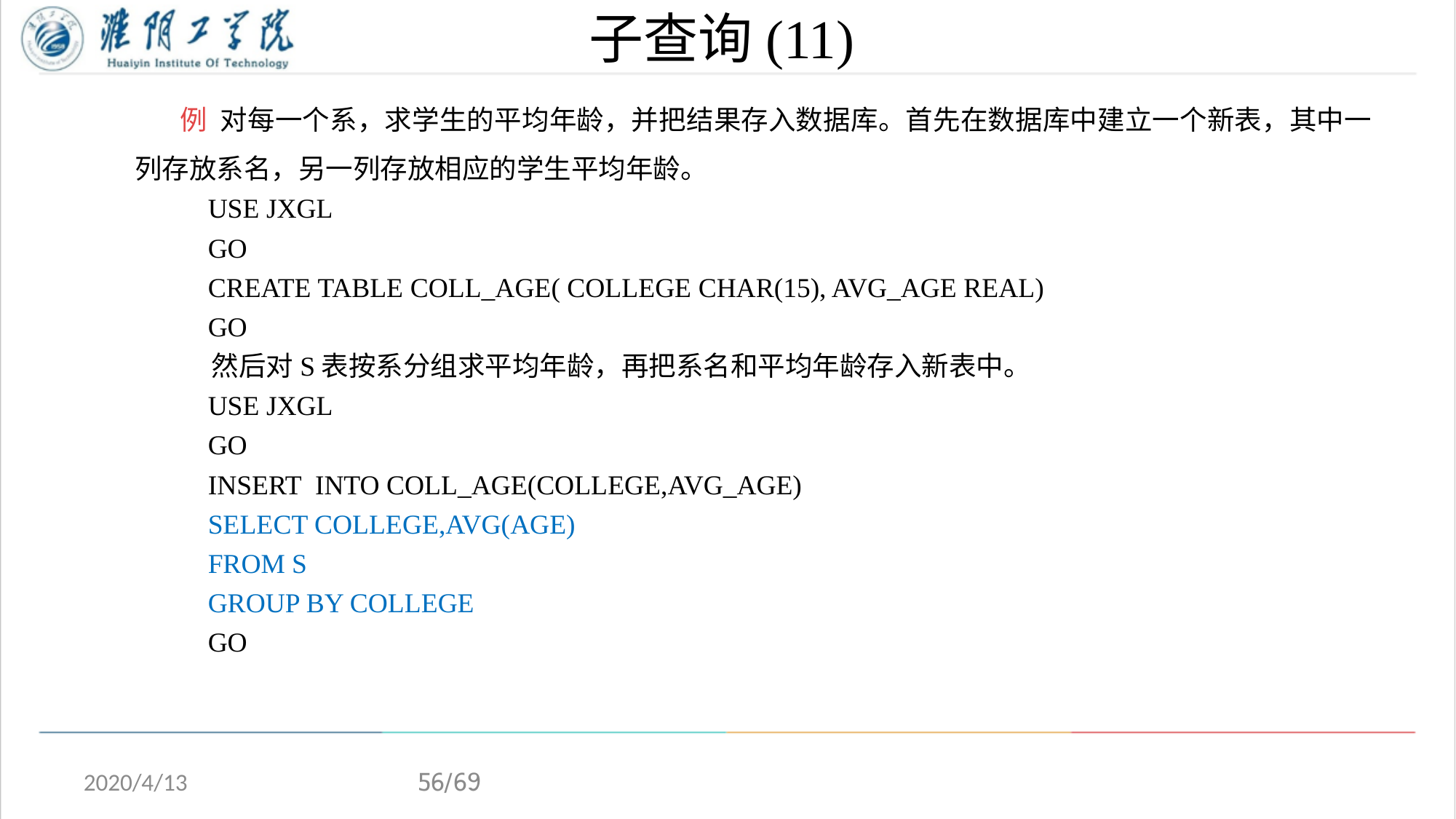

# 子查询(11)
例  对每一个系，求学生的平均年龄，并把结果存入数据库。首先在数据库中建立一个新表，其中一列存放系名，另一列存放相应的学生平均年龄。
    USE JXGL
    GO
    CREATE TABLE COLL_AGE( COLLEGE CHAR(15), AVG_AGE REAL)
    GO
    然后对S表按系分组求平均年龄，再把系名和平均年龄存入新表中。
    USE JXGL
    GO
    INSERT  INTO COLL_AGE(COLLEGE,AVG_AGE)
    SELECT COLLEGE,AVG(AGE)
    FROM S
    GROUP BY COLLEGE
    GO
56/69
2020/4/13